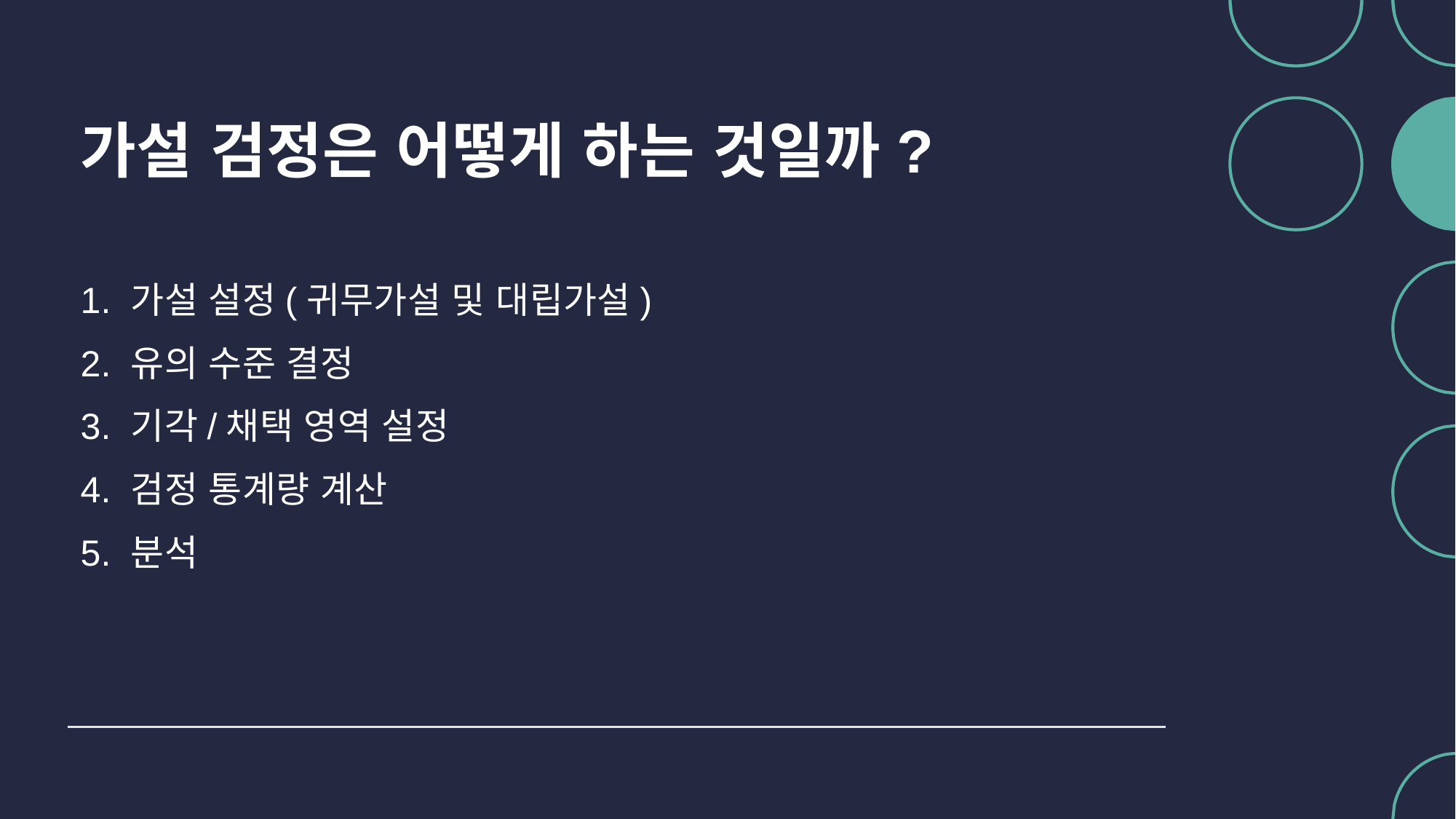

# 가설 검정은 어떻게 하는 것일까?
1. 가설 설정(귀무가설 및 대립가설)
2. 유의 수준 결정
3. 기각/채택 영역 설정
4. 검정 통계량 계산
5. 분석